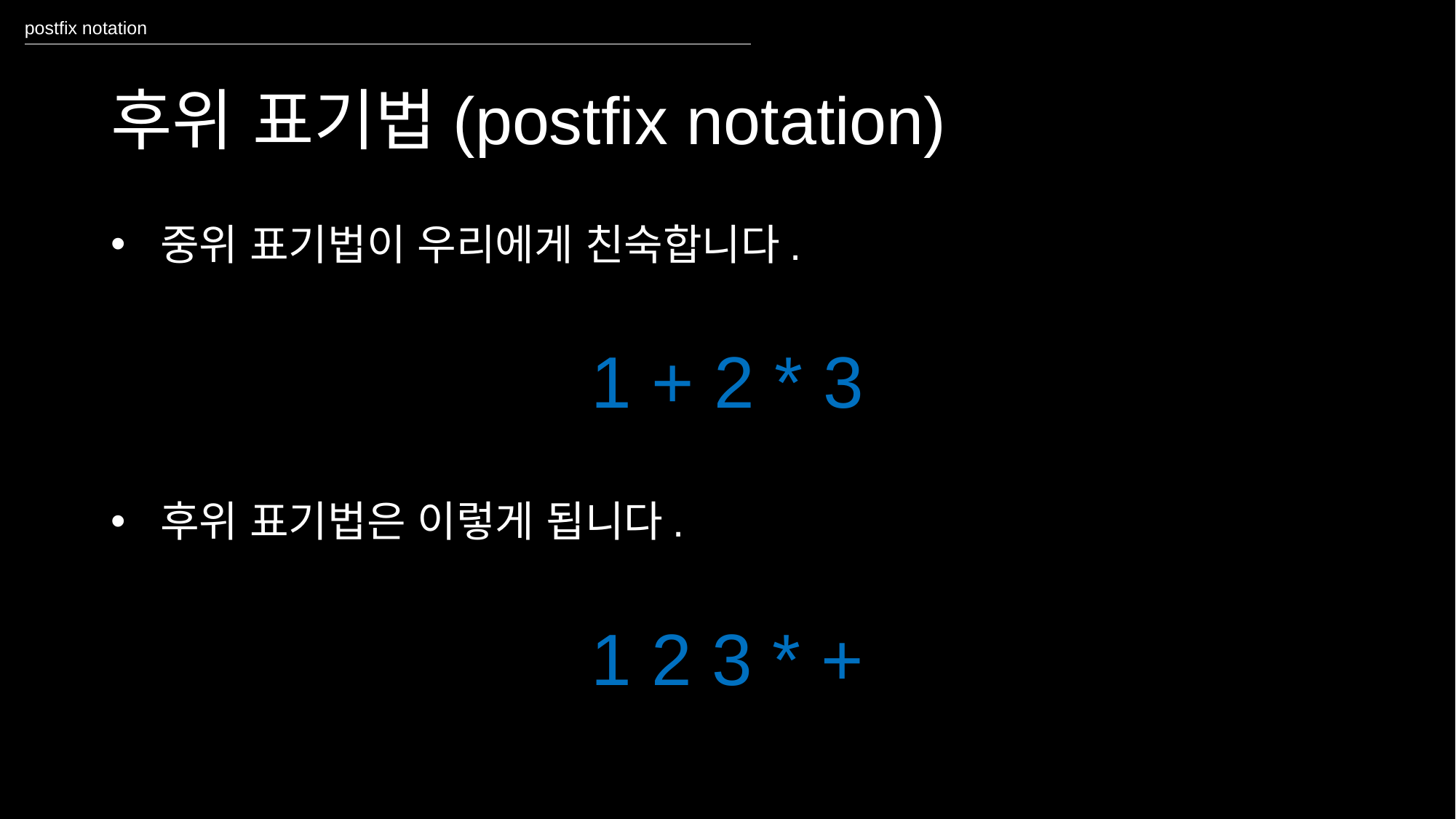

postfix notation
# 후위 표기법(postfix notation)
 중위 표기법이 우리에게 친숙합니다.

1 + 2 * 3

 후위 표기법은 이렇게 됩니다.

1 2 3 * +